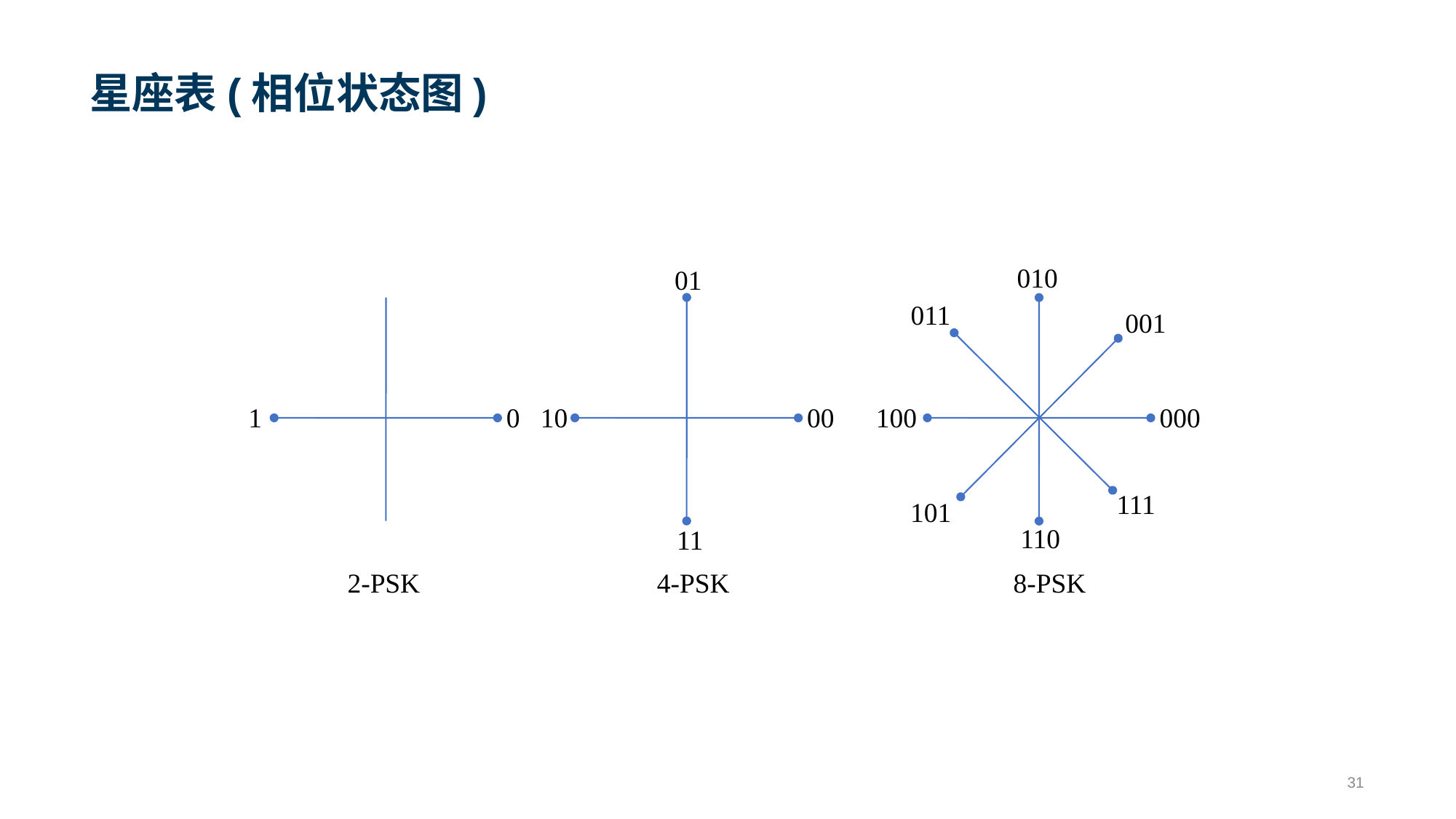

# 星座表(相位状态图)
010
01

011

001
1
0
10
00
100
000

111
101
110
11
2-PSK
4-PSK
8-PSK
31